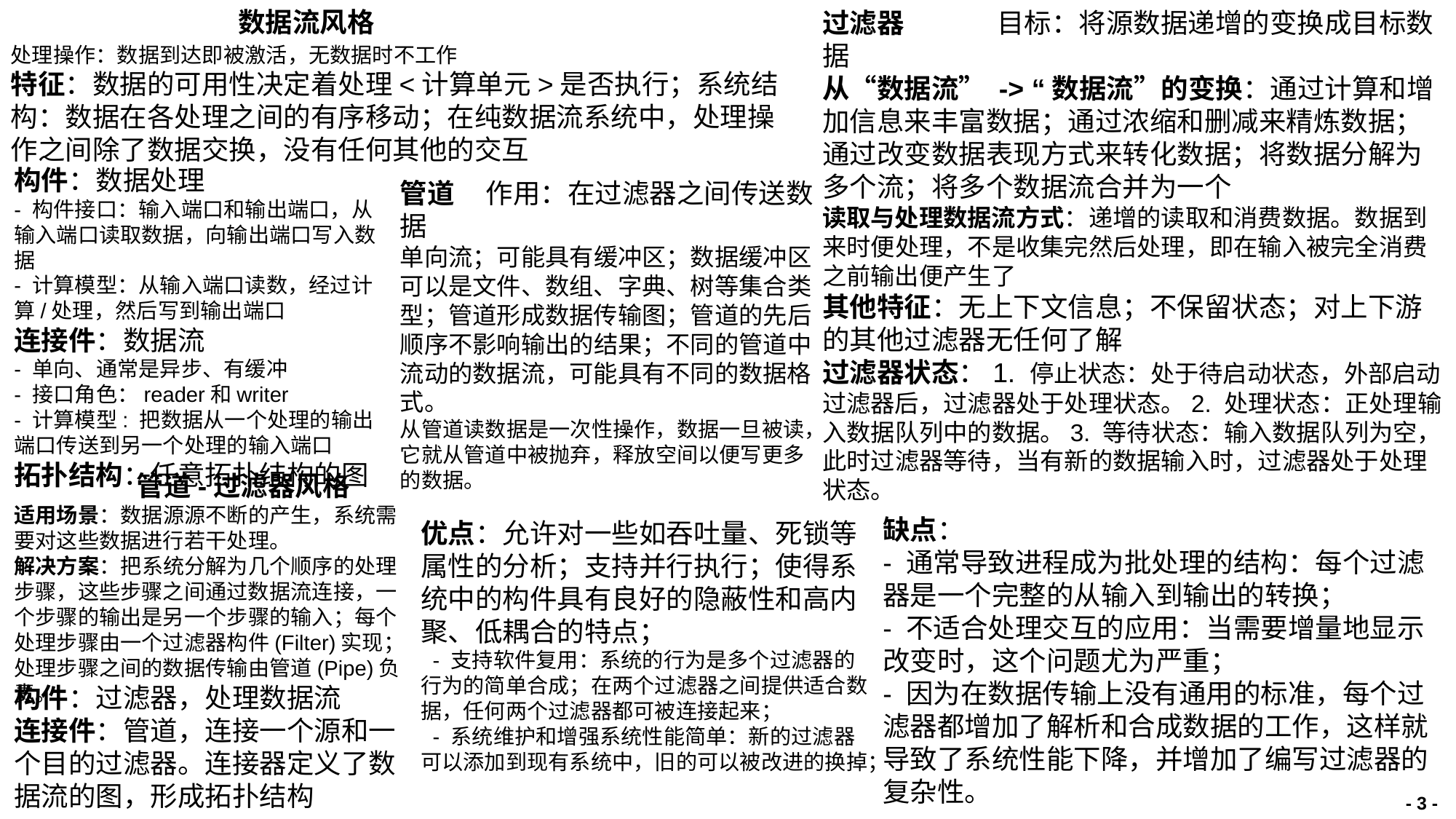

数据流风格
过滤器               ⽬标：将源数据递增的变换成⽬标数据
从“数据流” -> “数据流”的变换：通过计算和增加信息来丰富数据；通过浓缩和删减来精炼数据；通过改变数据表现⽅式来转化数据；将数据分解为多个流；将多个数据流合并为⼀个
读取与处理数据流方式：递增的读取和消费数据。数据到来时便处理，不是收集完然后处理，即在输⼊被完全消费之前输出便产⽣了
其他特征：⽆上下⽂信息；不保留状态；对上下游的其他过滤器⽆任何了解
过滤器状态：1. 停⽌状态：处于待启动状态，外部启动过滤器后，过滤器处于处理状态。2. 处理状态：正处理输入数据队列中的数据。3. 等待状态：输入数据队列为空，此时过滤器等待，当有新的数据输入时，过滤器处于处理状态。
处理操作：数据到达即被激活，无数据时不工作
特征：数据的可⽤性决定着处理<计算单元>是否执⾏；系统结构：数据在各处理之间的有序移动；在纯数据流系统中，处理操作之间除了数据交换，没有任何其他的交互
构件：数据处理
- 构件接⼝：输入端口和输出端⼝，从输入端⼝读取数据，向输出端⼝写入数据
- 计算模型：从输⼊端⼝读数，经过计算/处理，然后写到输出端口
连接件：数据流
- 单向、通常是异步、有缓冲
- 接口⻆⾊：reader和writer
- 计算模型: 把数据从⼀个处理的输出端口传送到另⼀个处理的输⼊端口
拓扑结构：任意拓扑结构的图
管道     作⽤：在过滤器之间传送数据
单向流；可能具有缓冲区；数据缓冲区可以是⽂件、数组、字典、树等集合类型；管道形成数据传输图；管道的先后顺序不影响输出的结果；不同的管道中流动的数据流，可能具有不同的数据格式。
从管道读数据是一次性操作，数据一旦被读，它就从管道中被抛弃，释放空间以便写更多的数据。
管道-过滤器风格
适用场景：数据源源不断的产⽣，系统需要对这些数据进⾏若⼲处理。
解决方案：把系统分解为⼏个顺序的处理步骤，这些步骤之间通过数据流连接，⼀个步骤的输出是另⼀个步骤的输⼊；每个处理步骤由⼀个过滤器构件(Filter)实现；处理步骤之间的数据传输由管道(Pipe)负责。
缺点：
- 通常导致进程成为批处理的结构：每个过滤器是一个完整的从输入到输出的转换；
- 不适合处理交互的应⽤：当需要增量地显示改变时，这个问题尤为严重；
- 因为在数据传输上没有通用的标准，每个过滤器都增加了解析和合成数据的工作，这样就导致了系统性能下降，并增加了编写过滤器的复杂性。
优点：允许对⼀些如吞吐量、死锁等属性的分析；⽀持并⾏执⾏；使得系统中的构件具有良好的隐蔽性和⾼内聚、低耦合的特点；
  - ⽀持软件复⽤：系统的行为是多个过滤器的行为的简单合成；在两个过滤器之间提供适合数据，任何两个过滤器都可被连接起来；
  - 系统维护和增强系统性能简单：新的过滤器可以添加到现有系统中，旧的可以被改进的换掉；
构件：过滤器，处理数据流
连接件：管道，连接⼀个源和⼀个⽬的过滤器。连接器定义了数据流的图，形成拓扑结构